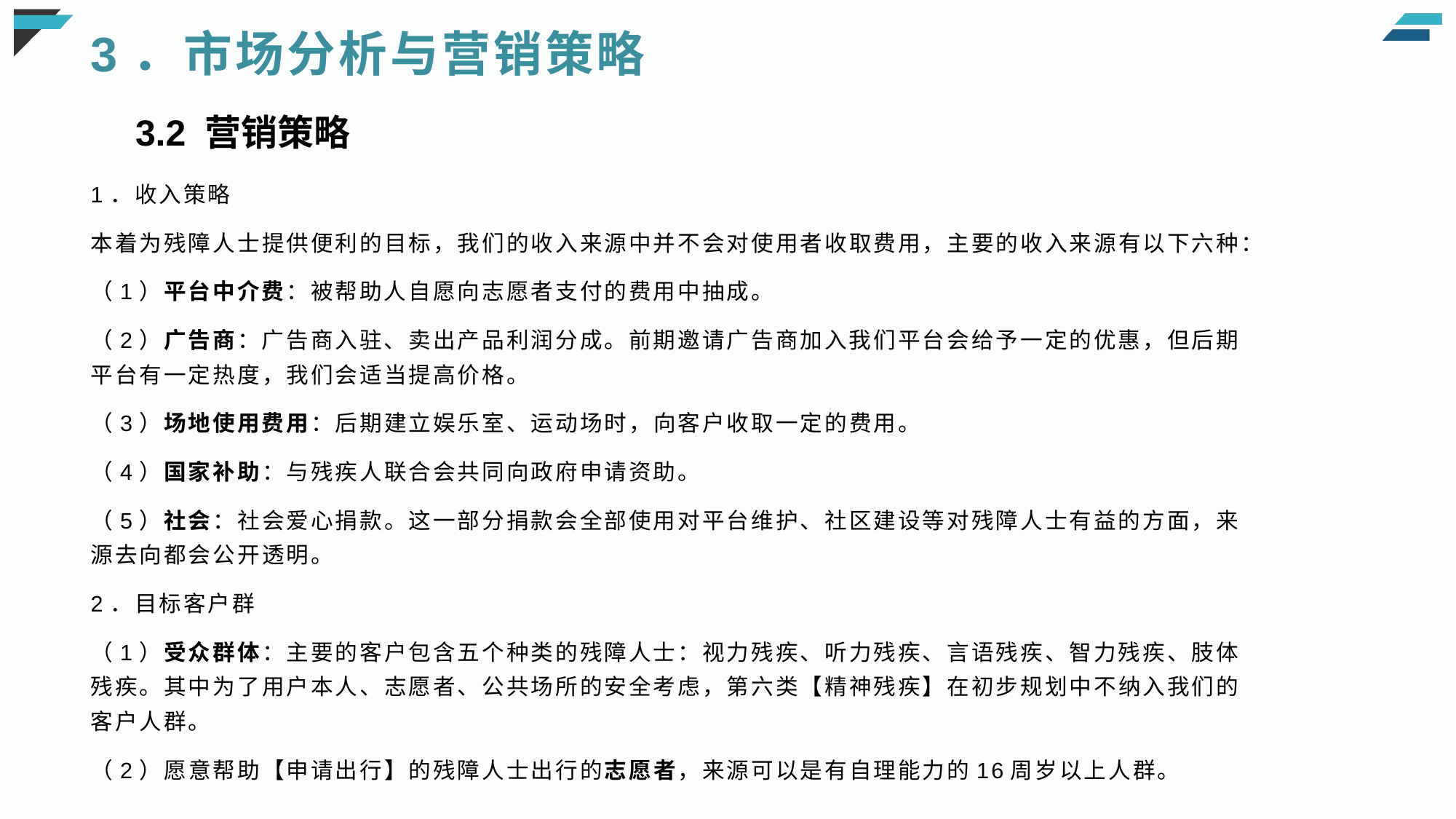

# 3．市场分析与营销策略
3.2 营销策略
1．收入策略
本着为残障人士提供便利的目标，我们的收入来源中并不会对使用者收取费用，主要的收入来源有以下六种：
（1）平台中介费：被帮助人自愿向志愿者支付的费用中抽成。
（2）广告商：广告商入驻、卖出产品利润分成。前期邀请广告商加入我们平台会给予一定的优惠，但后期平台有一定热度，我们会适当提高价格。
（3）场地使用费用：后期建立娱乐室、运动场时，向客户收取一定的费用。
（4）国家补助：与残疾人联合会共同向政府申请资助。
（5）社会：社会爱心捐款。这一部分捐款会全部使用对平台维护、社区建设等对残障人士有益的方面，来源去向都会公开透明。
2．目标客户群
（1）受众群体：主要的客户包含五个种类的残障人士：视力残疾、听力残疾、言语残疾、智力残疾、肢体残疾。其中为了用户本人、志愿者、公共场所的安全考虑，第六类【精神残疾】在初步规划中不纳入我们的客户人群。
（2）愿意帮助【申请出行】的残障人士出行的志愿者，来源可以是有自理能力的16周岁以上人群。